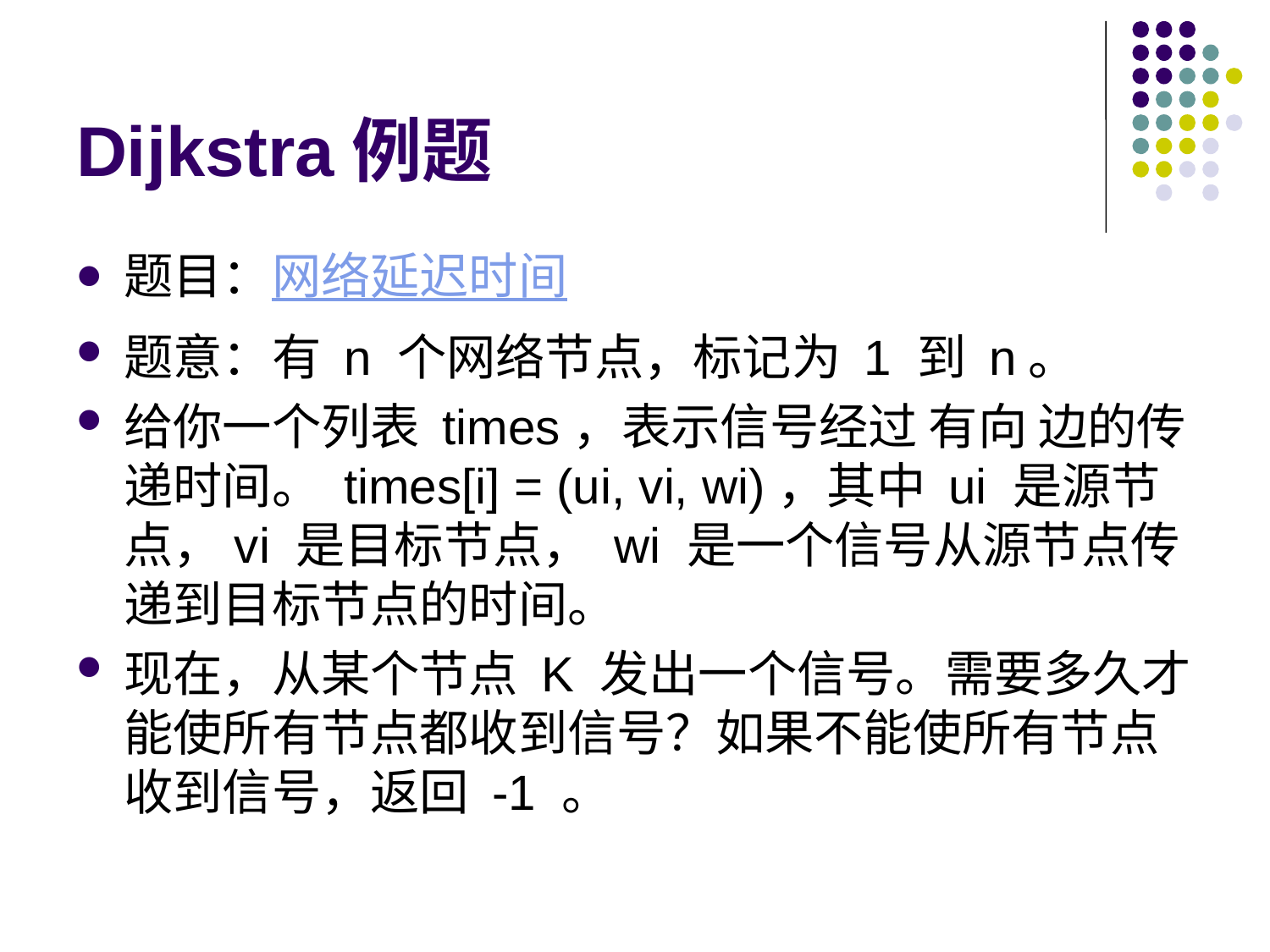

# Dijkstra例题
题目：网络延迟时间
题意：有 n 个网络节点，标记为 1 到 n。
给你一个列表 times，表示信号经过 有向 边的传递时间。 times[i] = (ui, vi, wi)，其中 ui 是源节点，vi 是目标节点， wi 是一个信号从源节点传递到目标节点的时间。
现在，从某个节点 K 发出一个信号。需要多久才能使所有节点都收到信号？如果不能使所有节点收到信号，返回 -1 。